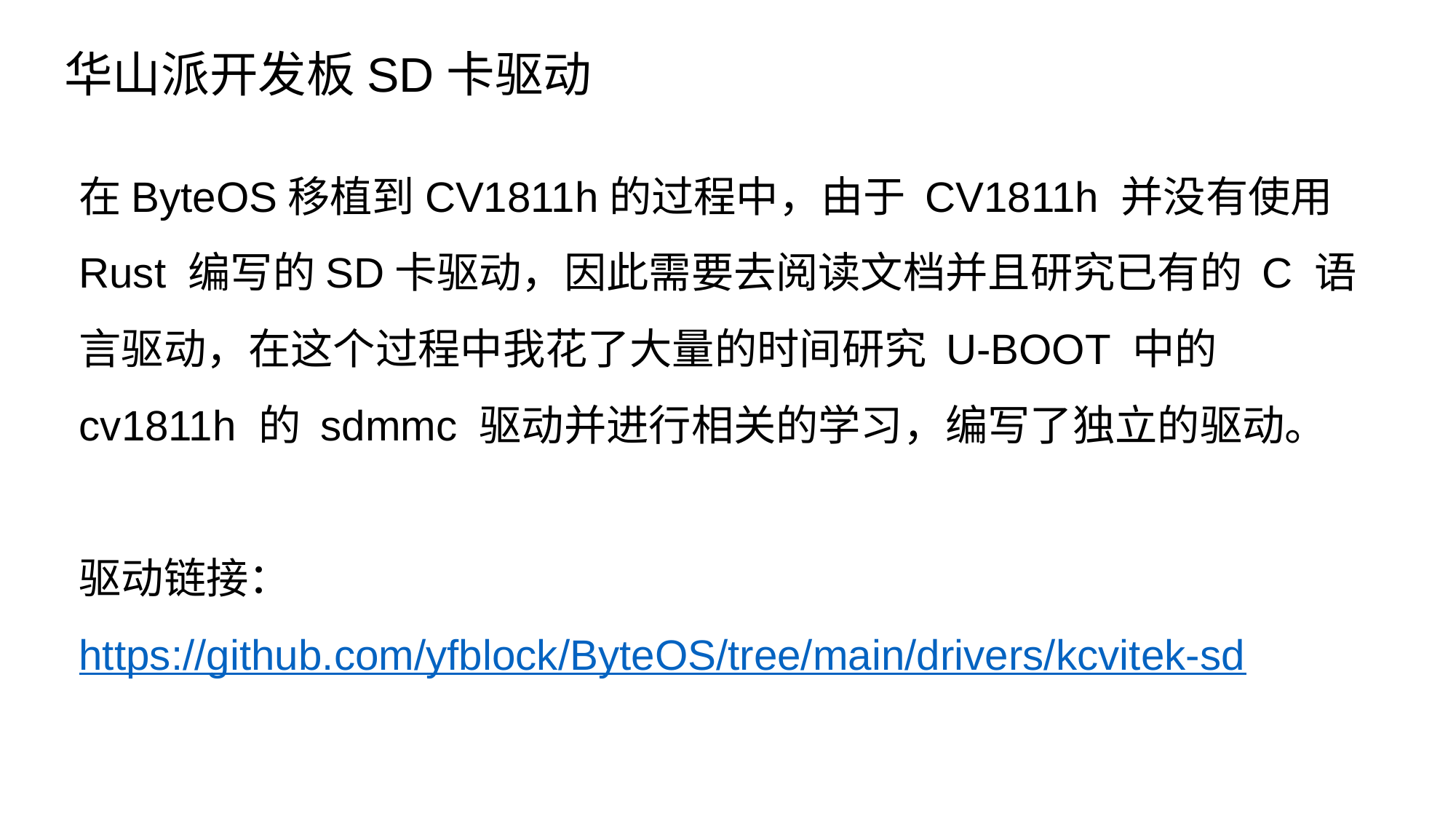

华山派开发板SD卡驱动
在ByteOS移植到CV1811h的过程中，由于 CV1811h 并没有使用 Rust 编写的SD卡驱动，因此需要去阅读文档并且研究已有的 C 语言驱动，在这个过程中我花了大量的时间研究 U-BOOT 中的 cv1811h 的 sdmmc 驱动并进行相关的学习，编写了独立的驱动。

驱动链接：https://github.com/yfblock/ByteOS/tree/main/drivers/kcvitek-sd
10